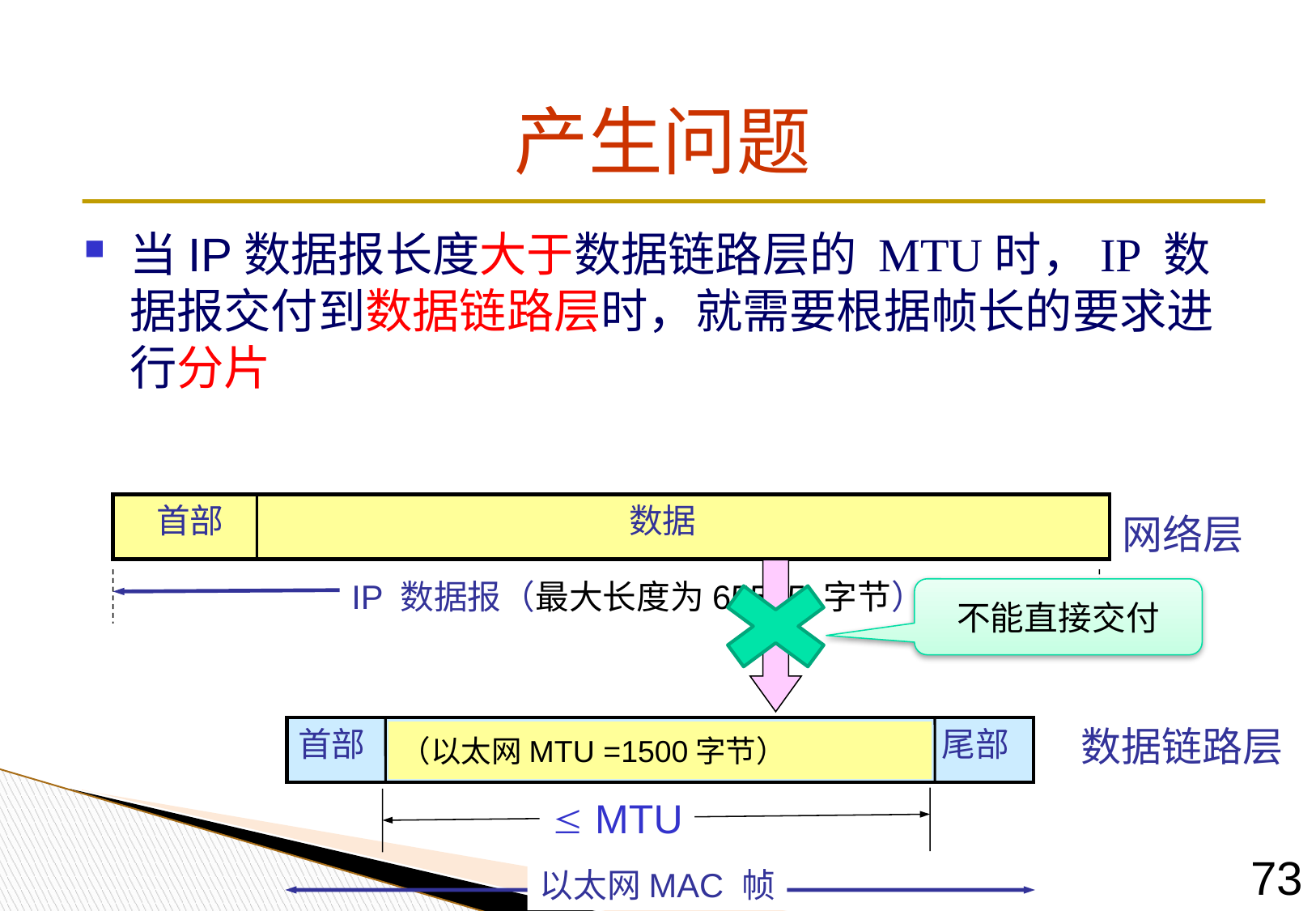

# 产生问题
当IP数据报长度大于数据链路层的 MTU时，IP 数据报交付到数据链路层时，就需要根据帧长的要求进行分片

数据
首部

网络层

IP 数据报（最大长度为65535 字节）

不能直接交付

数据链路层
首部
尾部

（以太网MTU =1500字节）

≤ MTU

73
以太网MAC 帧